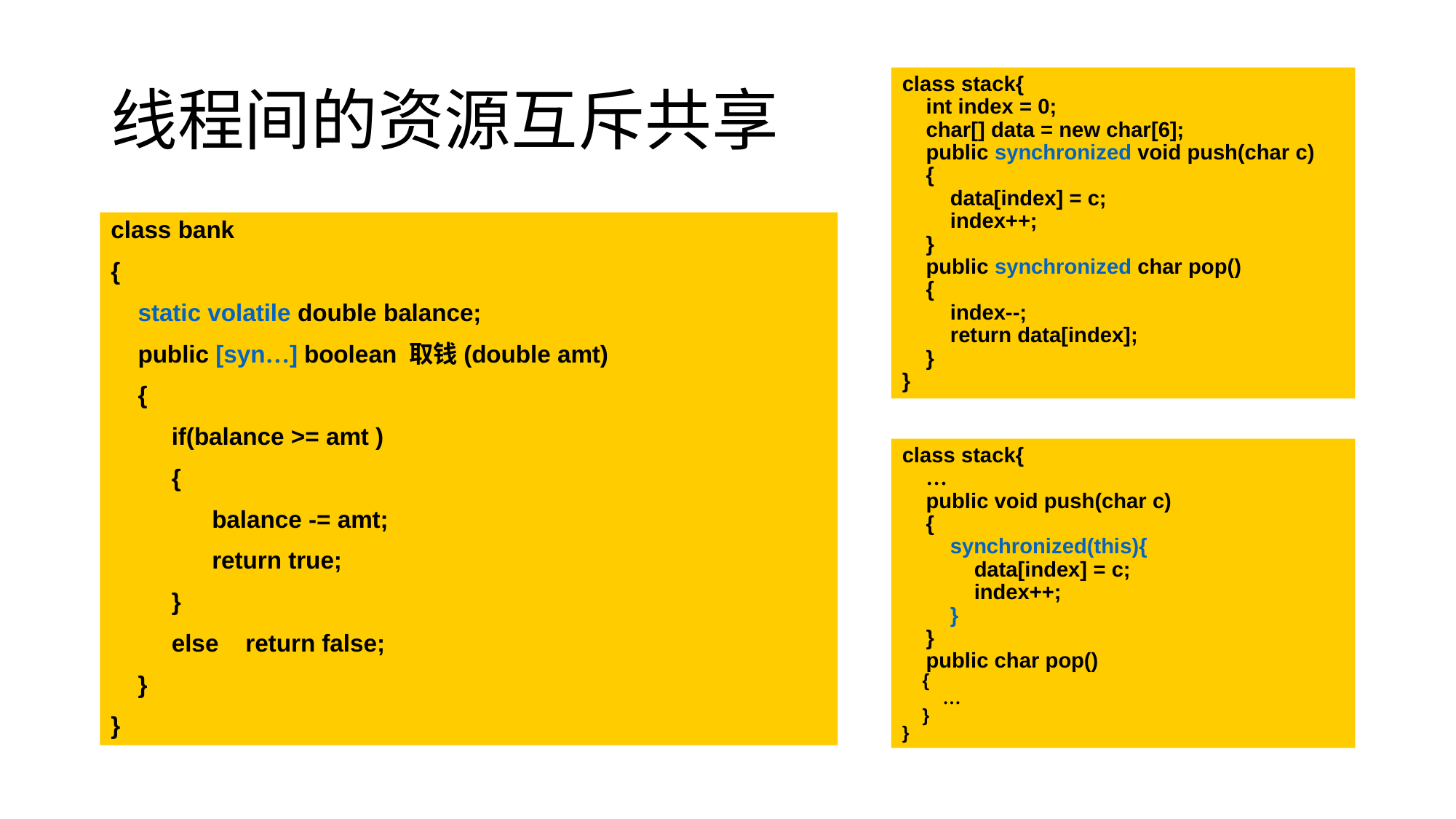

# 线程间的资源互斥共享
class stack{
    int index = 0;
    char[] data = new char[6];
    public synchronized void push(char c)
    {
        data[index] = c;
        index++;
    }
    public synchronized char pop()
    {
        index--;
        return data[index];
    }
}
class bank
{
    static volatile double balance;
    public [syn…] boolean 取钱(double amt)
    {
         if(balance >= amt )
         {
               balance -= amt;
               return true;
         }
         else    return false;
    }
}
class stack{
    …
    public void push(char c)
    {
        synchronized(this){
            data[index] = c;
            index++;
        }
    }
    public char pop()
    {
        …
    }
}